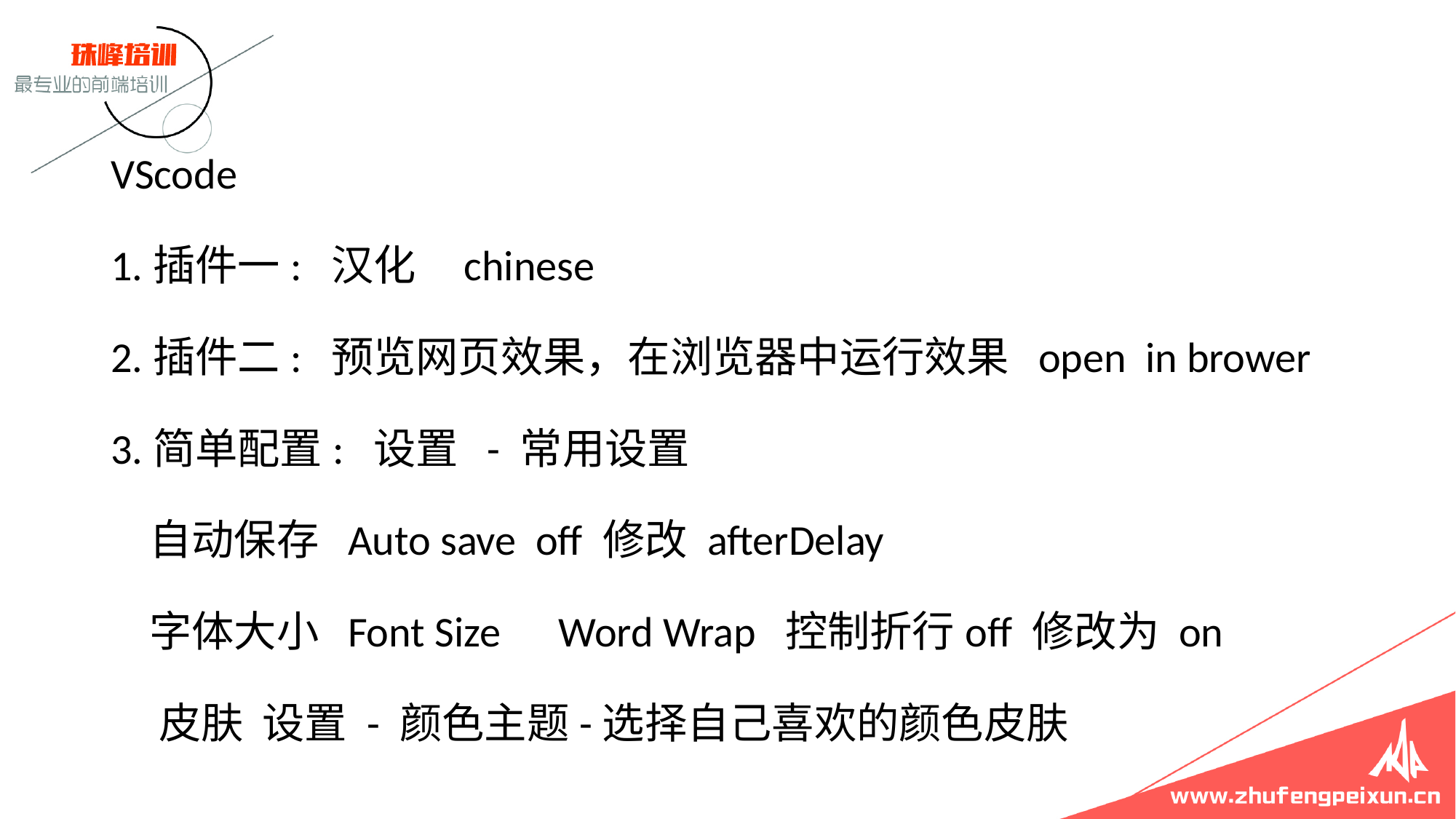

VScode
1.插件一:  汉化    chinese
2.插件二:  预览网页效果，在浏览器中运行效果  open  in brower
3.简单配置:  设置  - 常用设置
   自动保存  Auto save  off 修改 afterDelay
   字体大小  Font Size      Word Wrap  控制折行off 修改为 on
    皮肤  设置 - 颜色主题-选择自己喜欢的颜色皮肤